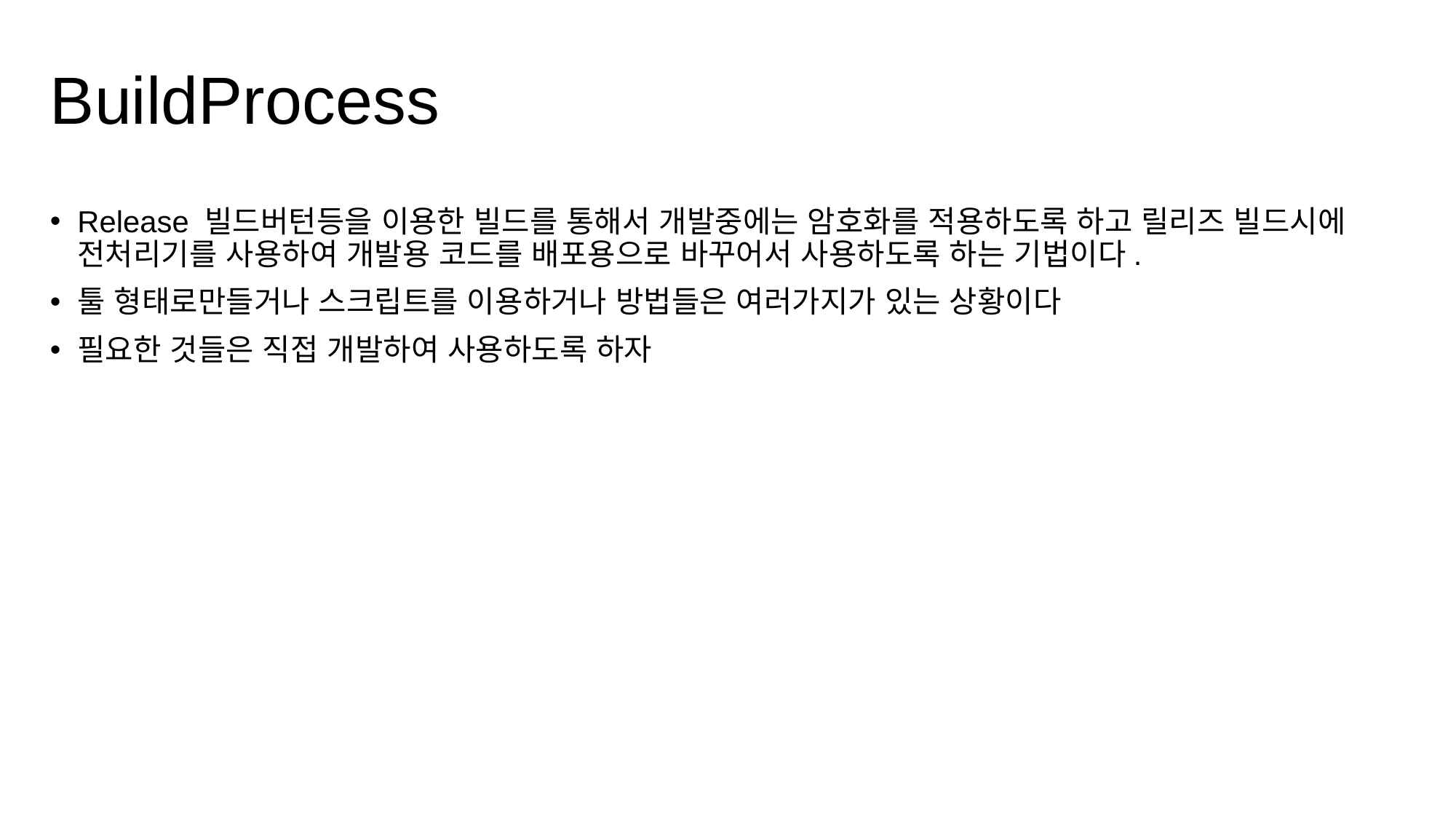

# BuildProcess
Release 빌드버턴등을 이용한 빌드를 통해서 개발중에는 암호화를 적용하도록 하고 릴리즈 빌드시에 전처리기를 사용하여 개발용 코드를 배포용으로 바꾸어서 사용하도록 하는 기법이다.
툴 형태로만들거나 스크립트를 이용하거나 방법들은 여러가지가 있는 상황이다
필요한 것들은 직접 개발하여 사용하도록 하자